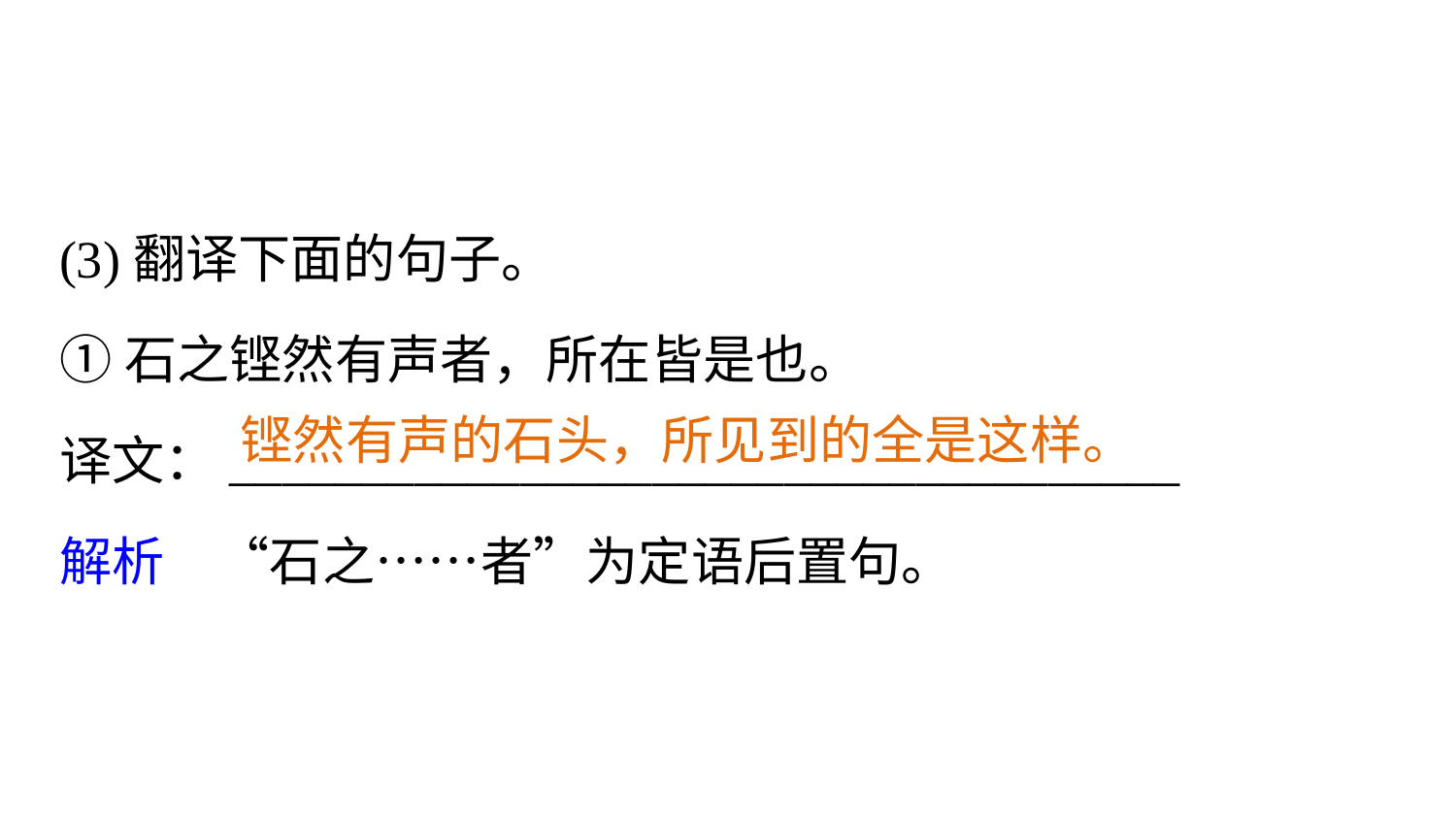

(3)翻译下面的句子。
①石之铿然有声者，所在皆是也。
译文：____________________________________
解析　“石之……者”为定语后置句。
铿然有声的石头，所见到的全是这样。